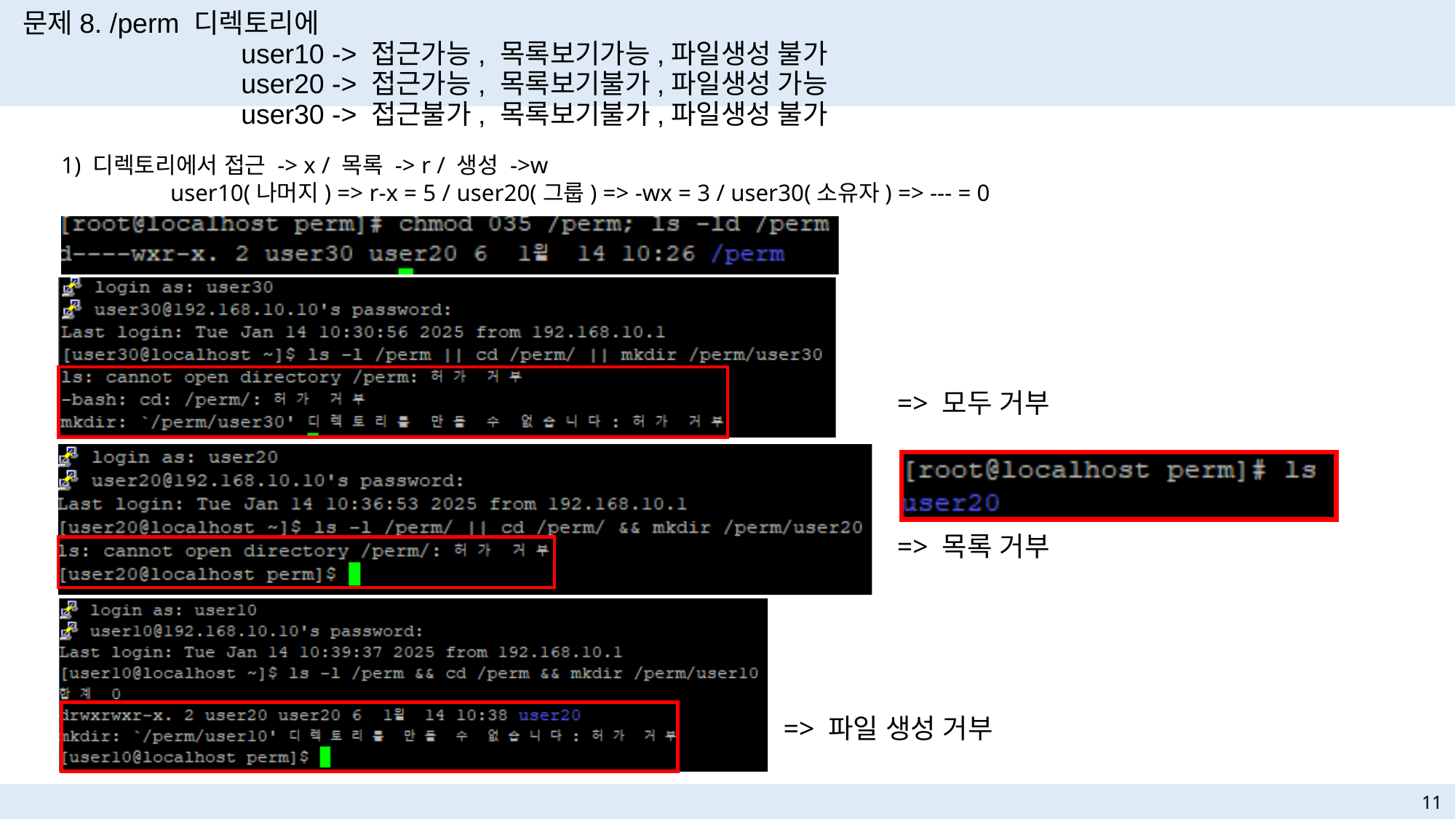

문제8. /perm 디렉토리에
		user10 -> 접근가능, 목록보기가능,파일생성 불가
		user20 -> 접근가능, 목록보기불가,파일생성 가능
		user30 -> 접근불가, 목록보기불가,파일생성 불가
1) 디렉토리에서 접근 -> x / 목록 -> r / 생성 ->w
	user10(나머지) => r-x = 5 / user20(그룹) => -wx = 3 / user30(소유자) => --- = 0

=> 모두 거부

=> 목록 거부

=> 파일 생성 거부
11